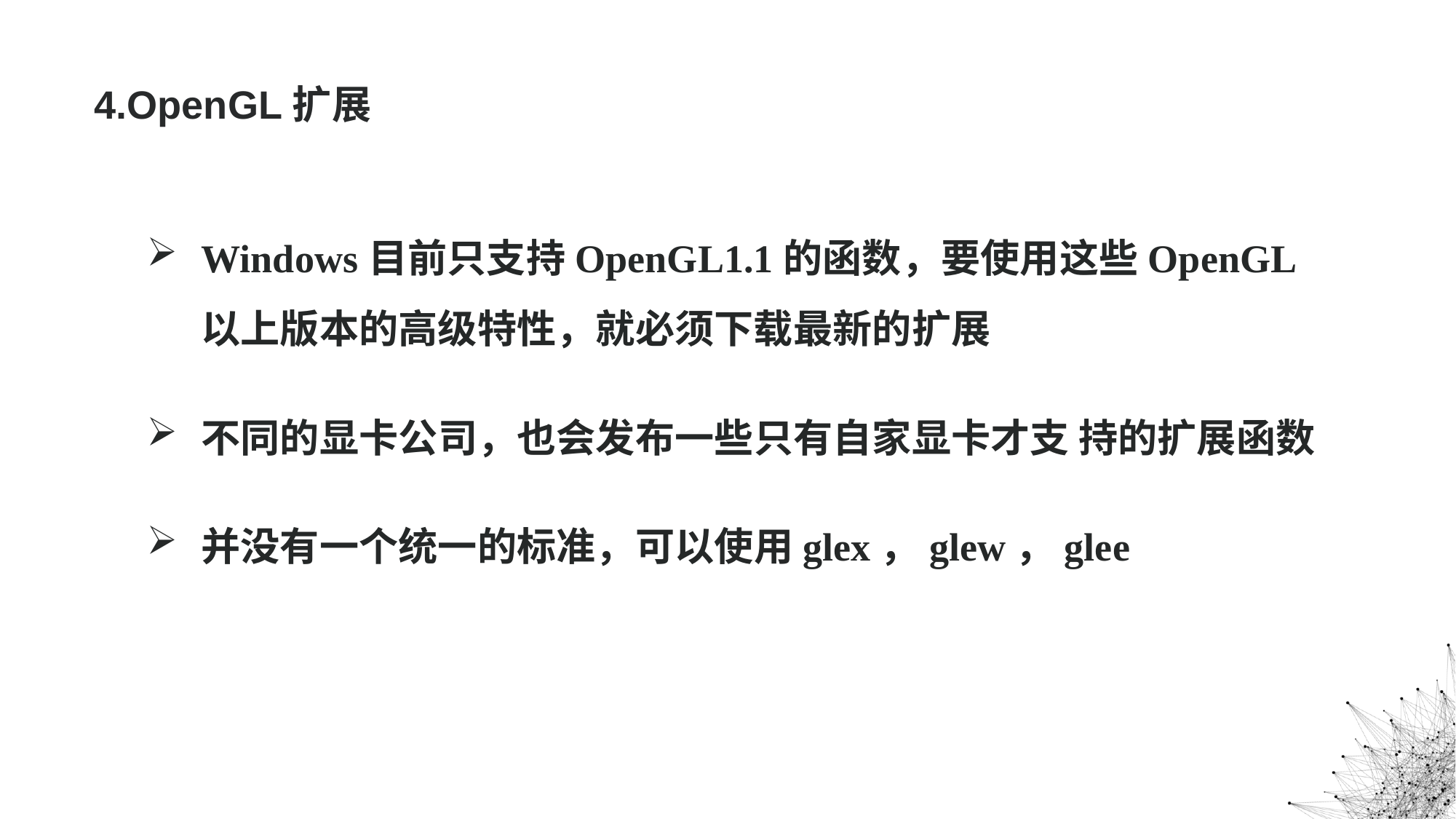

4.OpenGL扩展

Windows目前只支持OpenGL1.1的函数，要使用这些OpenGL以上版本的高级特性，就必须下载最新的扩展

不同的显卡公司，也会发布一些只有自家显卡才支 持的扩展函数

并没有一个统一的标准，可以使用glex，glew，glee